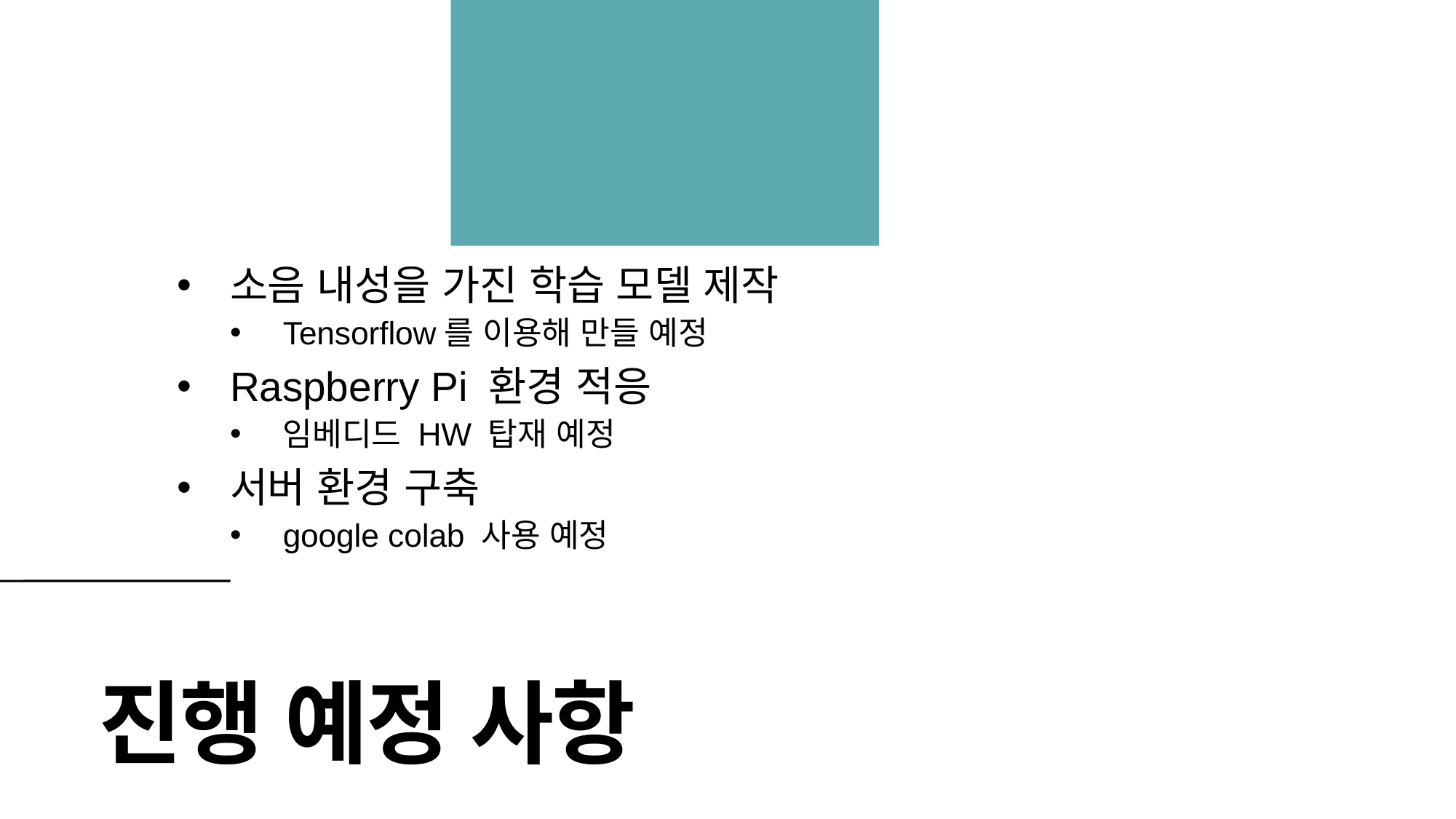

소음 내성을 가진 학습 모델 제작
Tensorflow를 이용해 만들 예정
Raspberry Pi 환경 적응
임베디드 HW 탑재 예정
서버 환경 구축
google colab 사용 예정
진행 예정 사항